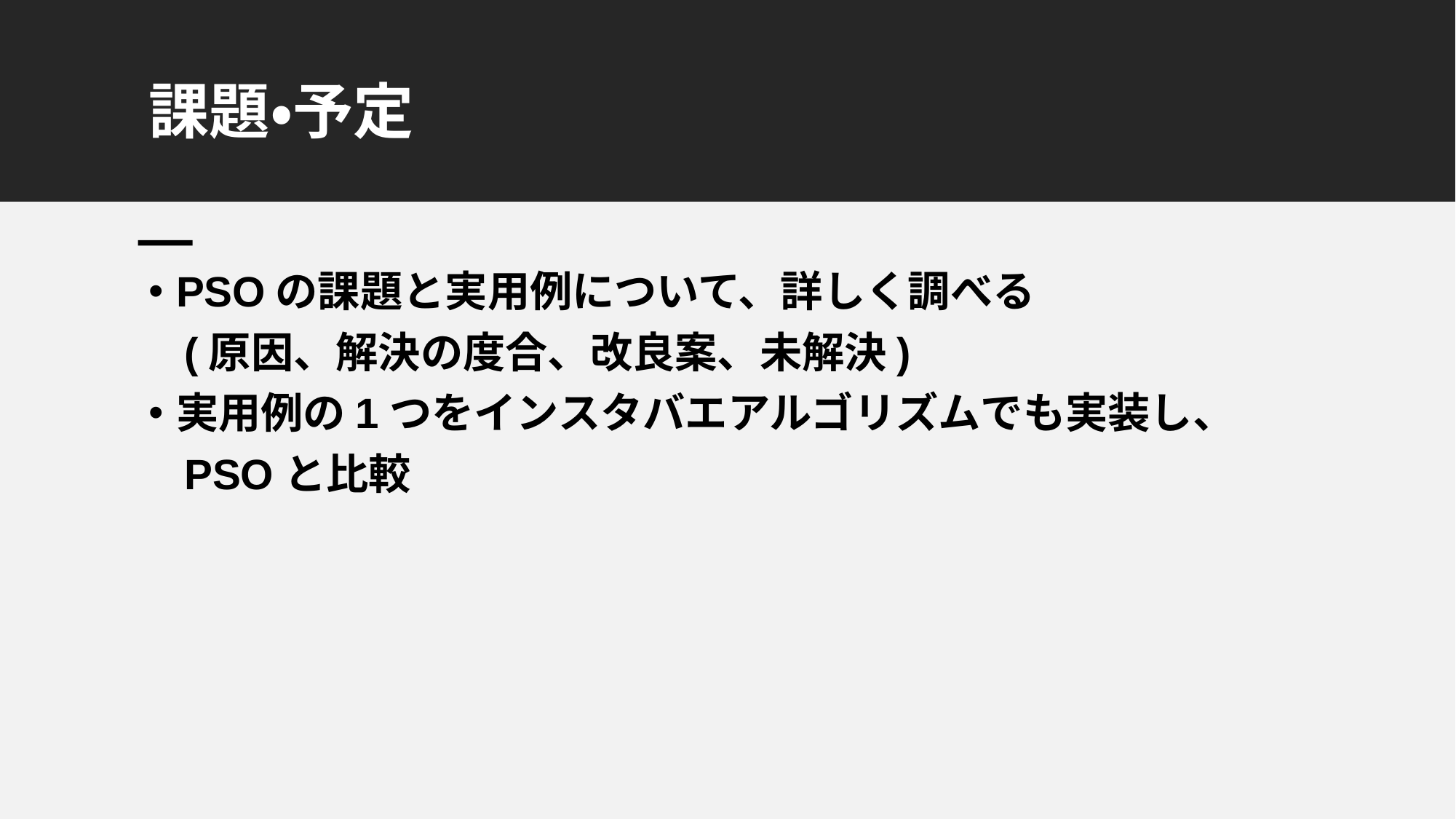

# 課題・予定

PSOの課題と実用例について、詳しく調べる
   (原因、解決の度合、改良案、未解決)
実用例の1つをインスタバエアルゴリズムでも実装し、
   PSOと比較